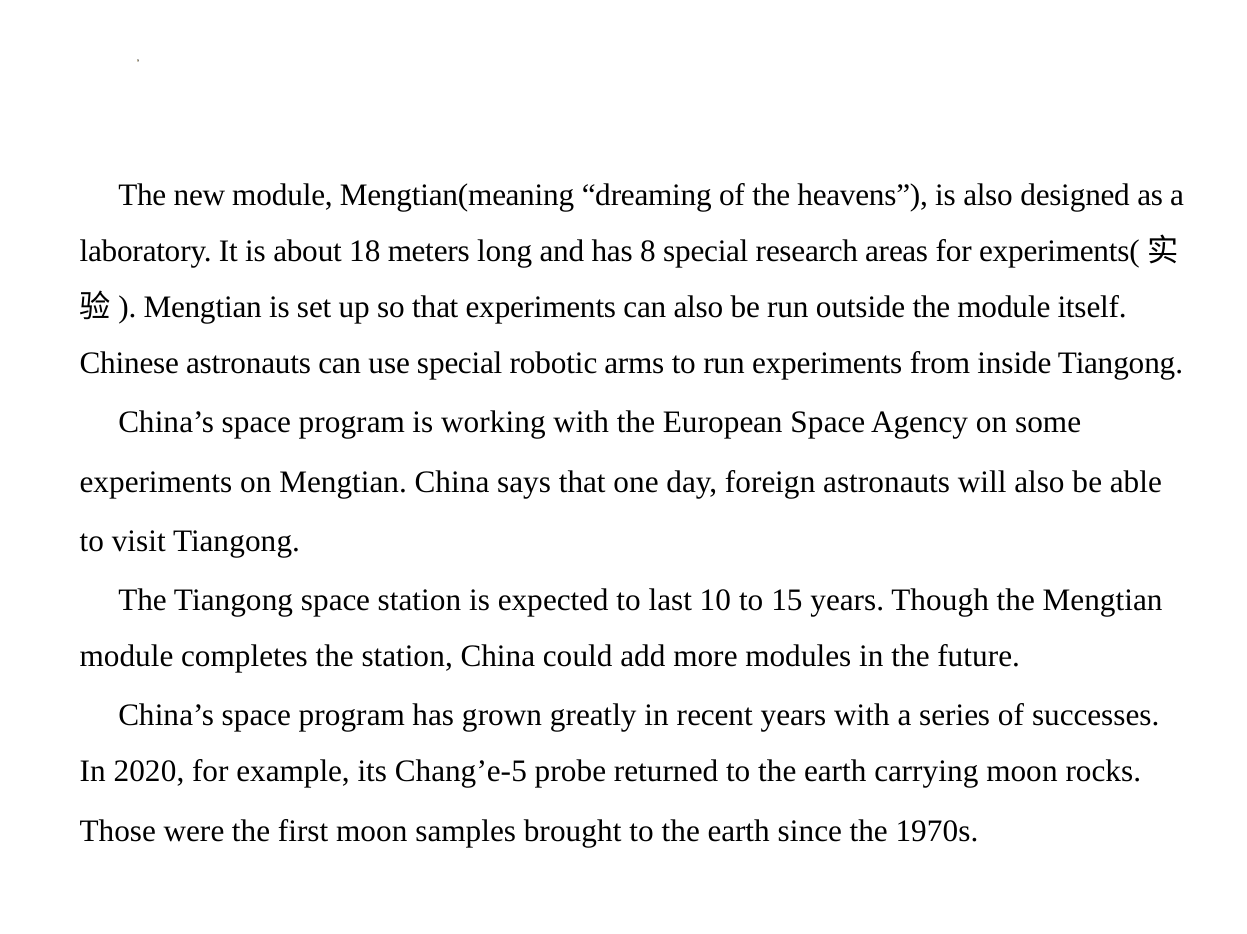

The new module, Mengtian(meaning “dreaming of the heavens”), is also designed as a laboratory. It is about 18 meters long and has 8 special research areas for experiments(实验). Mengtian is set up so that experiments can also be run outside the module itself. Chinese astronauts can use special robotic arms to run experiments from inside Tiangong.
     China’s space program is working with the European Space Agency on some
experiments on Mengtian. China says that one day, foreign astronauts will also be able
to visit Tiangong.
     The Tiangong space station is expected to last 10 to 15 years. Though the Mengtian
module completes the station, China could add more modules in the future.
     China’s space program has grown greatly in recent years with a series of successes.
In 2020, for example, its Chang’e-5 probe returned to the earth carrying moon rocks.
Those were the first moon samples brought to the earth since the 1970s.